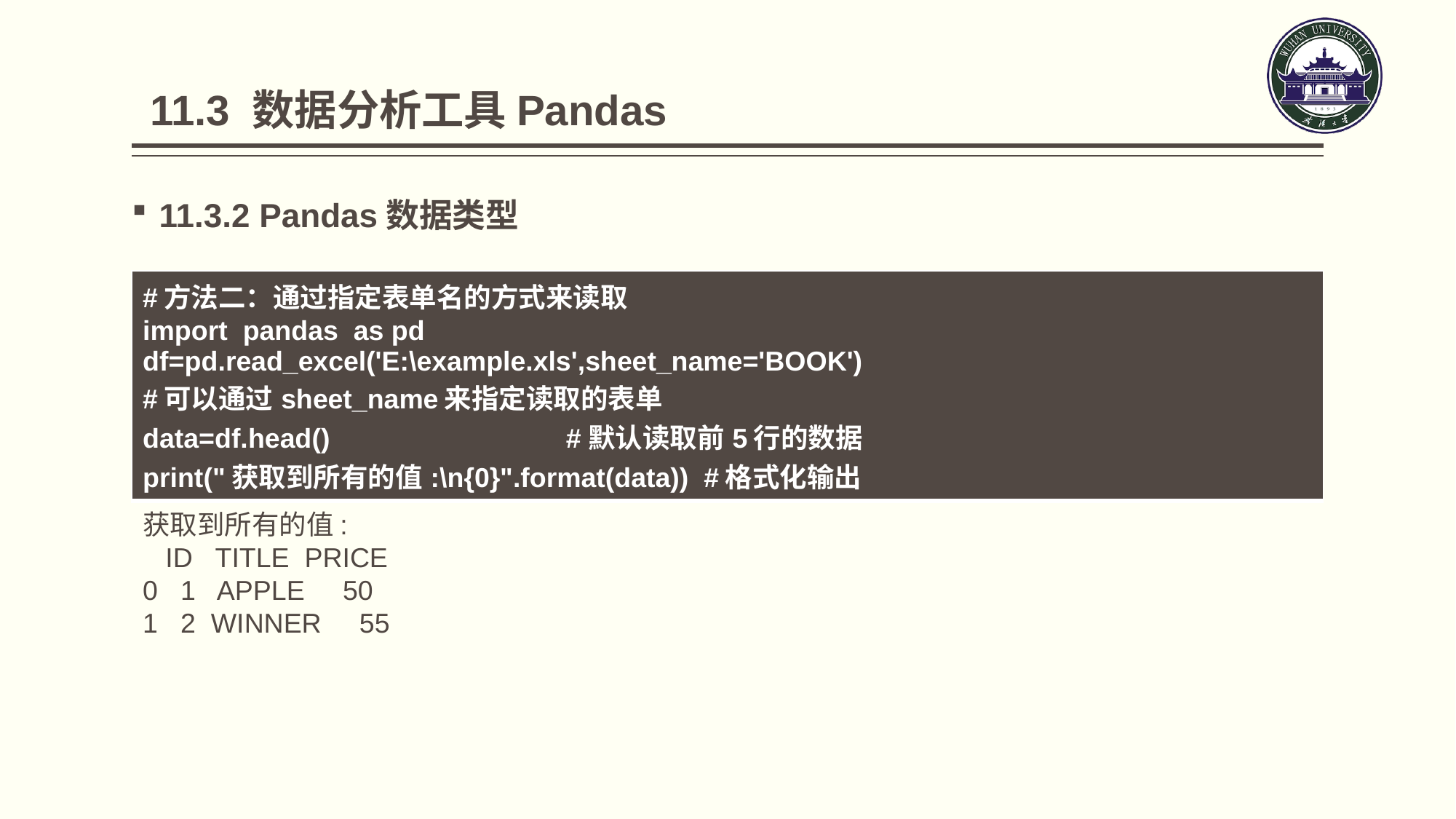

11.3 数据分析工具Pandas
11.3.2 Pandas数据类型

| #方法二：通过指定表单名的方式来读取 import pandas as pd df=pd.read\_excel('E:\example.xls',sheet\_name='BOOK') #可以通过sheet\_name来指定读取的表单 data=df.head() #默认读取前5行的数据 print("获取到所有的值:\n{0}".format(data)) #格式化输出 |
| --- |
获取到所有的值:
   ID   TITLE  PRICE
0   1   APPLE     50
1   2  WINNER     55